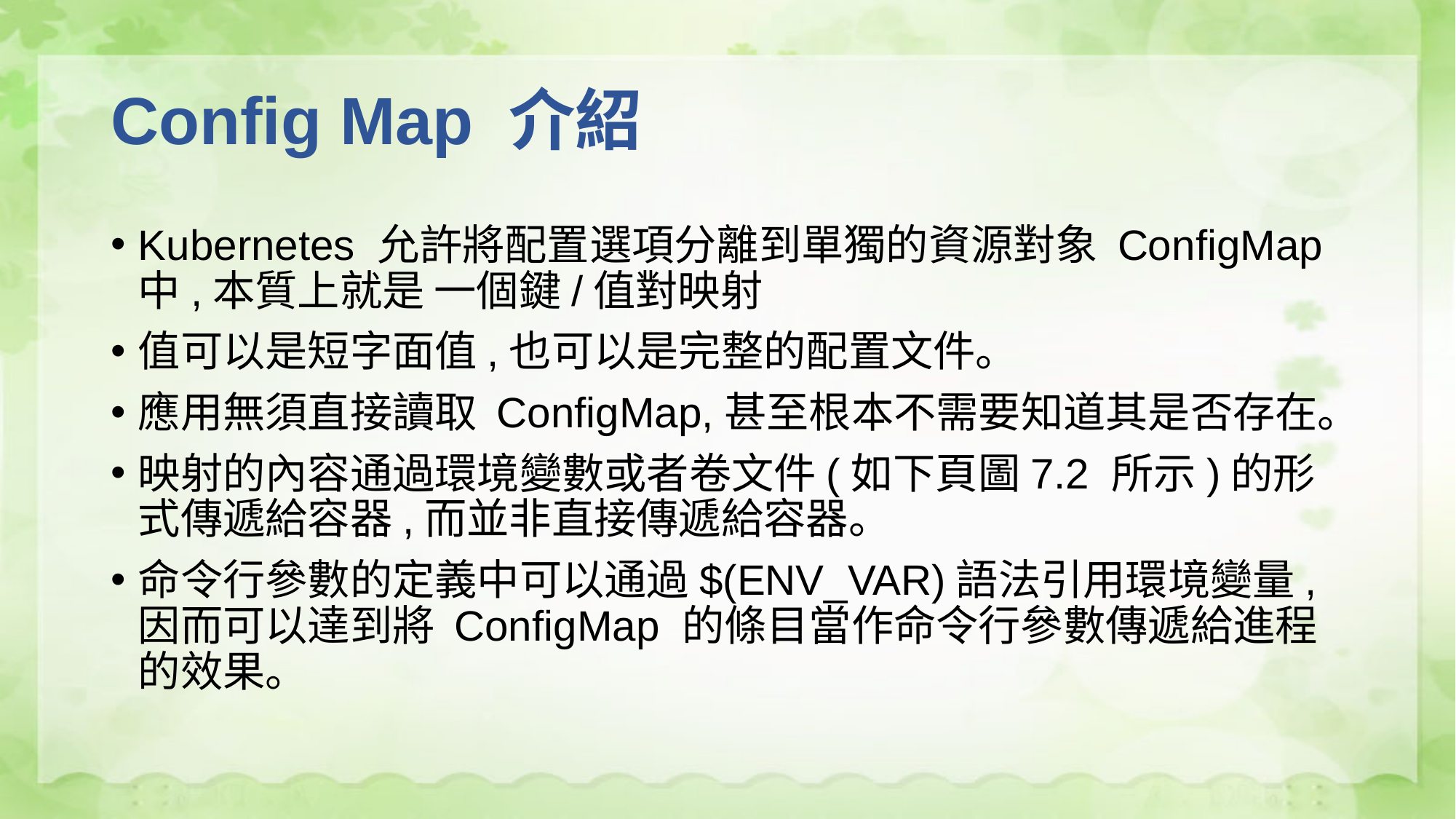

# Config Map 介紹
Kubernetes 允許將配置選項分離到單獨的資源對象 ConfigMap 中,本質上就是 一個鍵/值對映射
值可以是短字面值,也可以是完整的配置文件。
應用無須直接讀取 ConfigMap,甚至根本不需要知道其是否存在。
映射的內容通過環境變數或者卷文件(如下頁圖7.2 所示)的形式傳遞給容器,而並非直接傳遞給容器。
命令行參數的定義中可以通過$(ENV_VAR)語法引用環境變量,因而可以達到將 ConfigMap 的條目當作命令行參數傳遞給進程的效果。